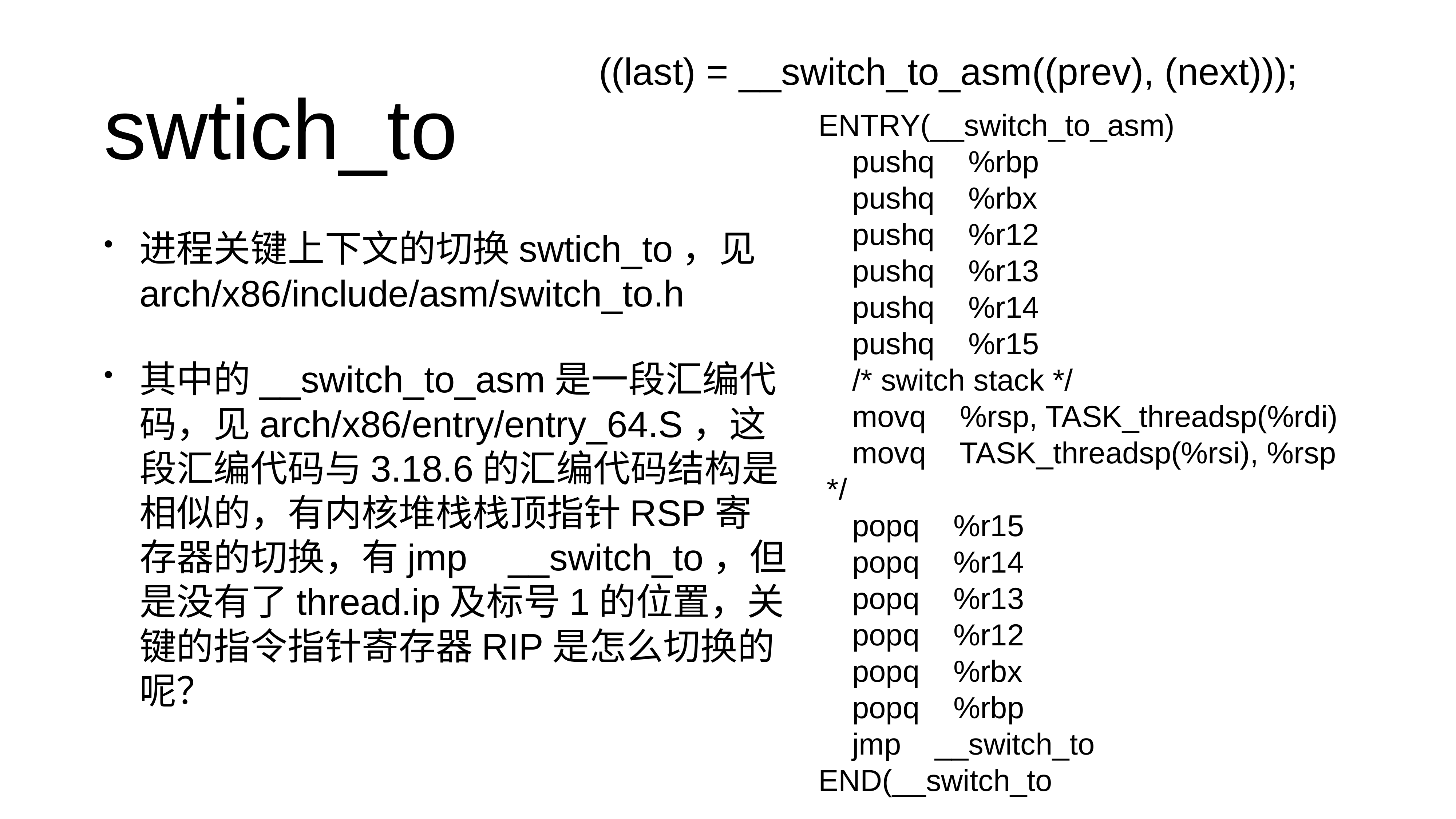

((last) = __switch_to_asm((prev), (next)));
# swtich_to
ENTRY(__switch_to_asm)
    pushq    %rbp
    pushq    %rbx
    pushq    %r12
    pushq    %r13
    pushq    %r14
    pushq    %r15
    /* switch stack */
    movq    %rsp, TASK_threadsp(%rdi)
    movq    TASK_threadsp(%rsi), %rsp
 */
    popq    %r15
    popq    %r14
    popq    %r13
    popq    %r12
    popq    %rbx
    popq    %rbp
    jmp    __switch_to
END(__switch_to
进程关键上下文的切换swtich_to，见arch/x86/include/asm/switch_to.h
其中的__switch_to_asm是一段汇编代码，见arch/x86/entry/entry_64.S，这段汇编代码与3.18.6的汇编代码结构是相似的，有内核堆栈栈顶指针RSP寄存器的切换，有jmp    __switch_to，但是没有了thread.ip及标号1的位置，关键的指令指针寄存器RIP是怎么切换的呢？